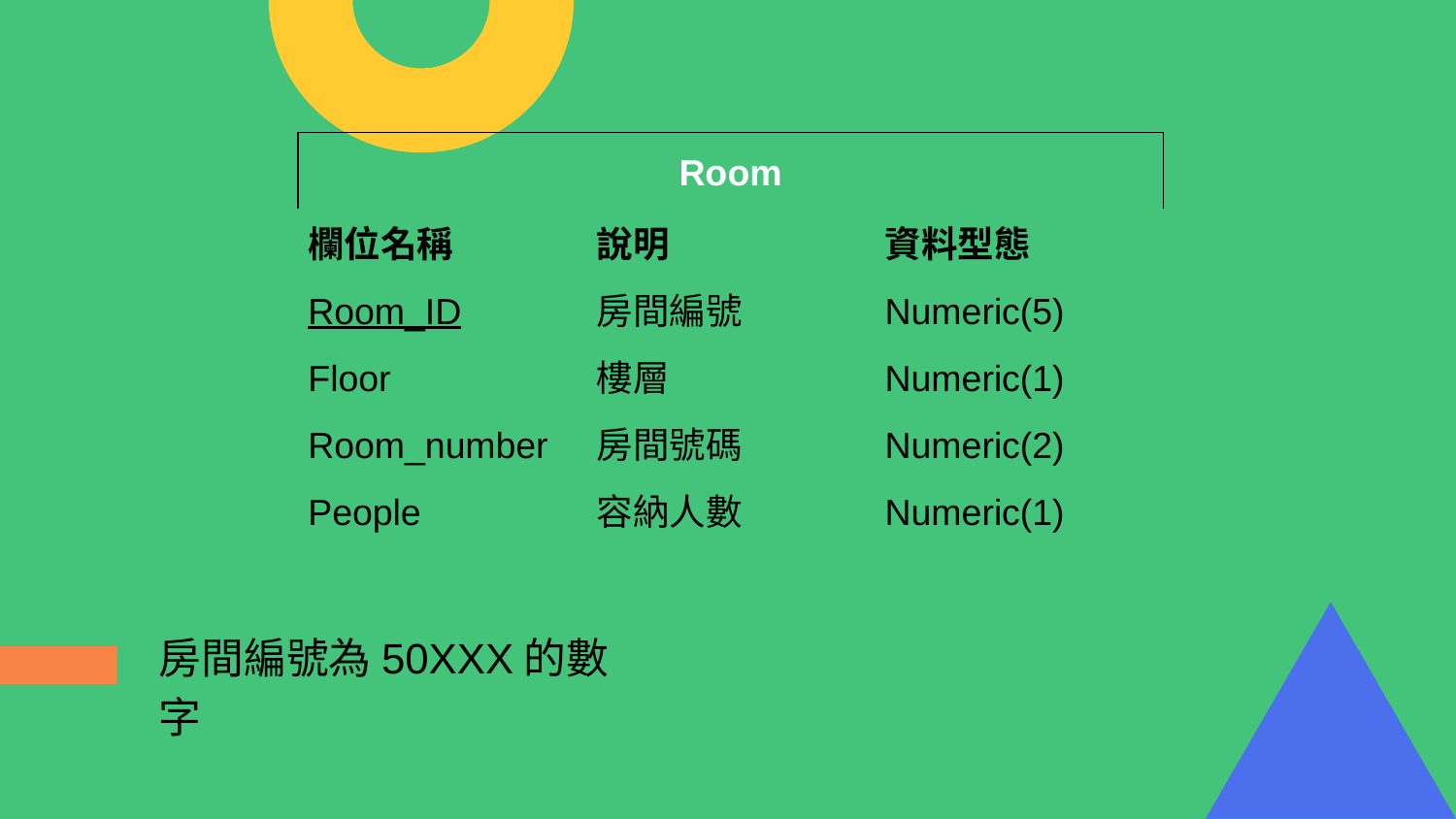

| Room |  |  |
| --- | --- | --- |
| 欄位名稱 | 說明 | 資料型態 |
| Room\_ID | 房間編號 | Numeric(5) |
| Floor | 樓層 | Numeric(1) |
| Room\_number | 房間號碼 | Numeric(2) |
| People | 容納人數 | Numeric(1) |
房間編號為50XXX的數字